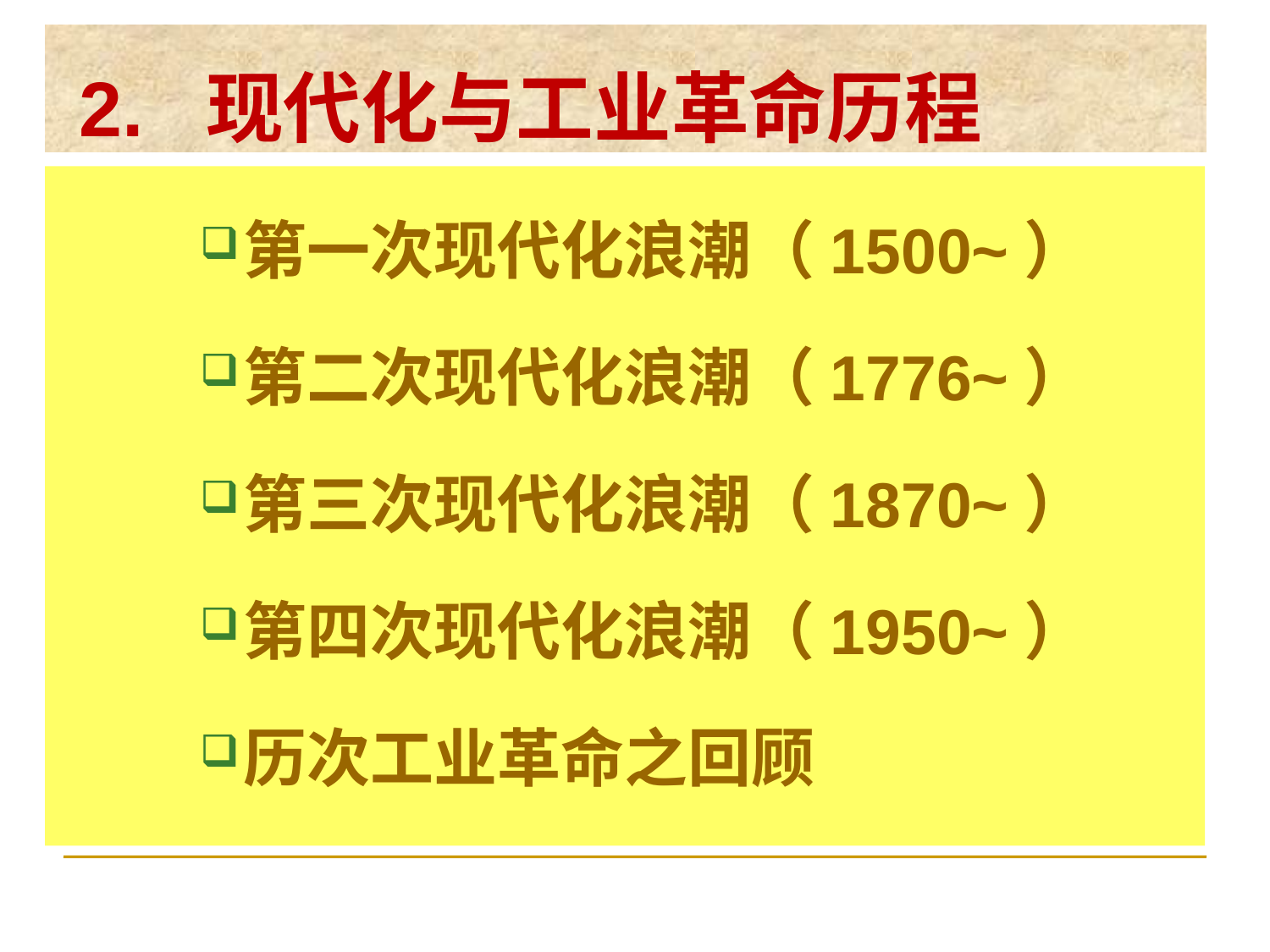

# 2.  现代化与工业革命历程
第一次现代化浪潮（1500~）
第二次现代化浪潮（1776~）
第三次现代化浪潮（1870~）
第四次现代化浪潮（1950~）
历次工业革命之回顾

19